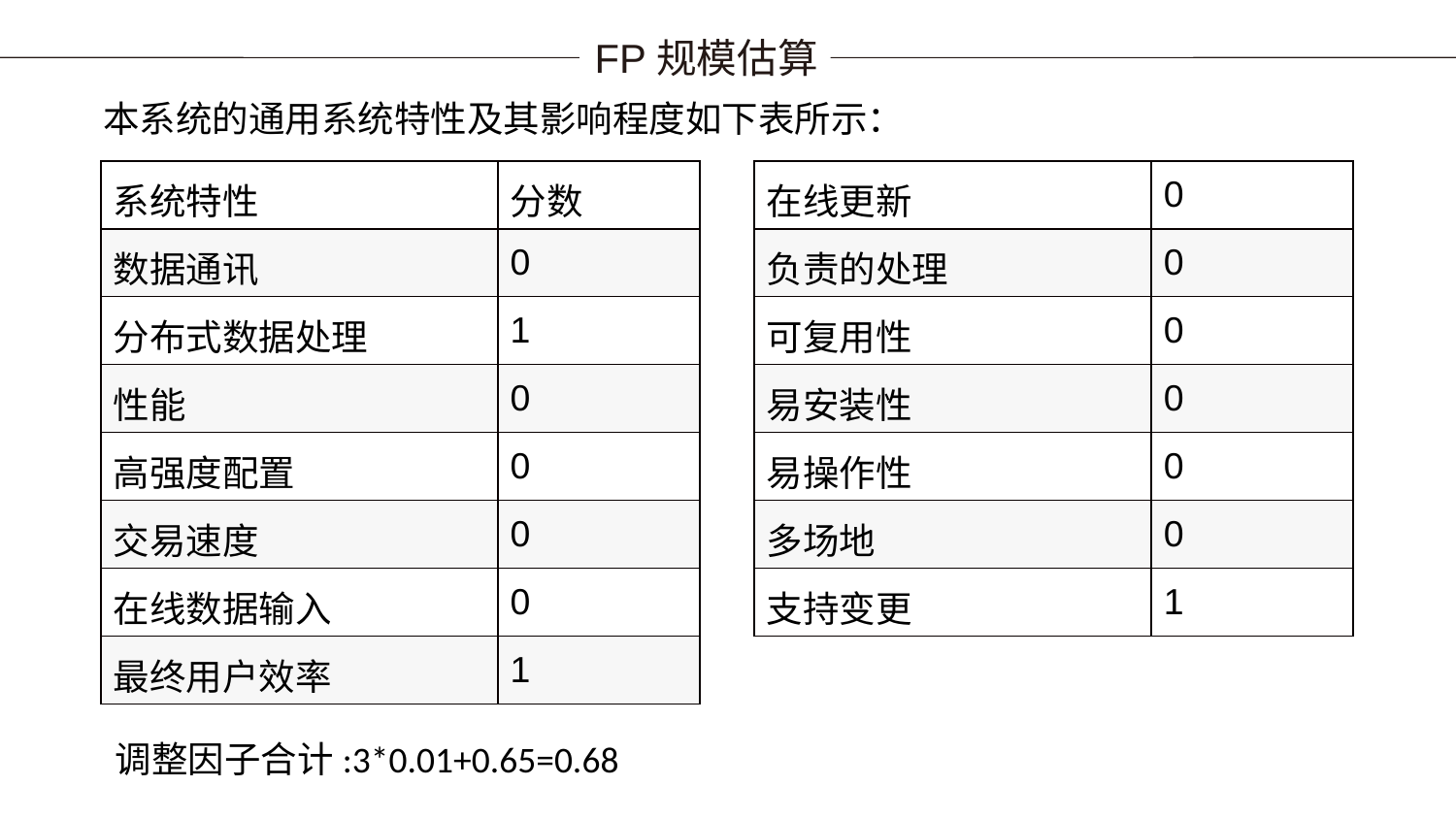

FP规模估算

本系统的通用系统特性及其影响程度如下表所示：
| 系统特性 | 分数 |
| --- | --- |
| 数据通讯 | 0 |
| 分布式数据处理 | 1 |
| 性能 | 0 |
| 高强度配置 | 0 |
| 交易速度 | 0 |
| 在线数据输入 | 0 |
| 最终用户效率 | 1 |
| 在线更新 | 0 |
| --- | --- |
| 负责的处理 | 0 |
| 可复用性 | 0 |
| 易安装性 | 0 |
| 易操作性 | 0 |
| 多场地 | 0 |
| 支持变更 | 1 |
调整因子合计:3*0.01+0.65=0.68